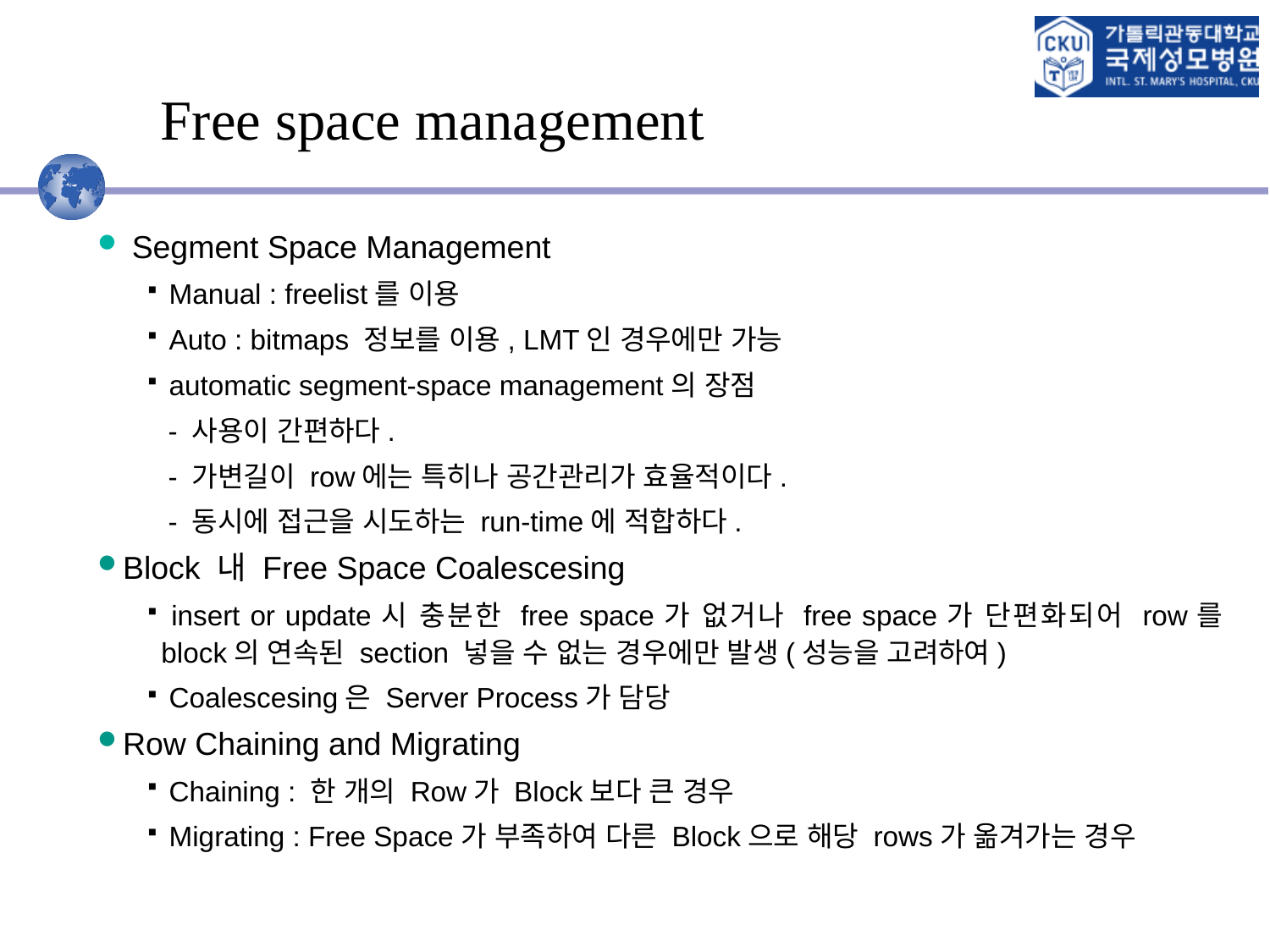

# Free space management
 Segment Space Management
 Manual : freelist를 이용
 Auto : bitmaps 정보를 이용, LMT인 경우에만 가능
 automatic segment-space management의 장점
         - 사용이 간편하다.
         - 가변길이 row에는 특히나 공간관리가 효율적이다.
         - 동시에 접근을 시도하는 run-time에 적합하다.
Block 내 Free Space Coalescesing
 insert or update시 충분한 free space가 없거나 free space가 단편화되어 row를 block의 연속된 section 넣을 수 없는 경우에만 발생(성능을 고려하여)
 Coalescesing은 Server Process가 담당
Row Chaining and Migrating
 Chaining : 한 개의 Row가 Block보다 큰 경우
 Migrating : Free Space가 부족하여 다른 Block으로 해당 rows가 옮겨가는 경우